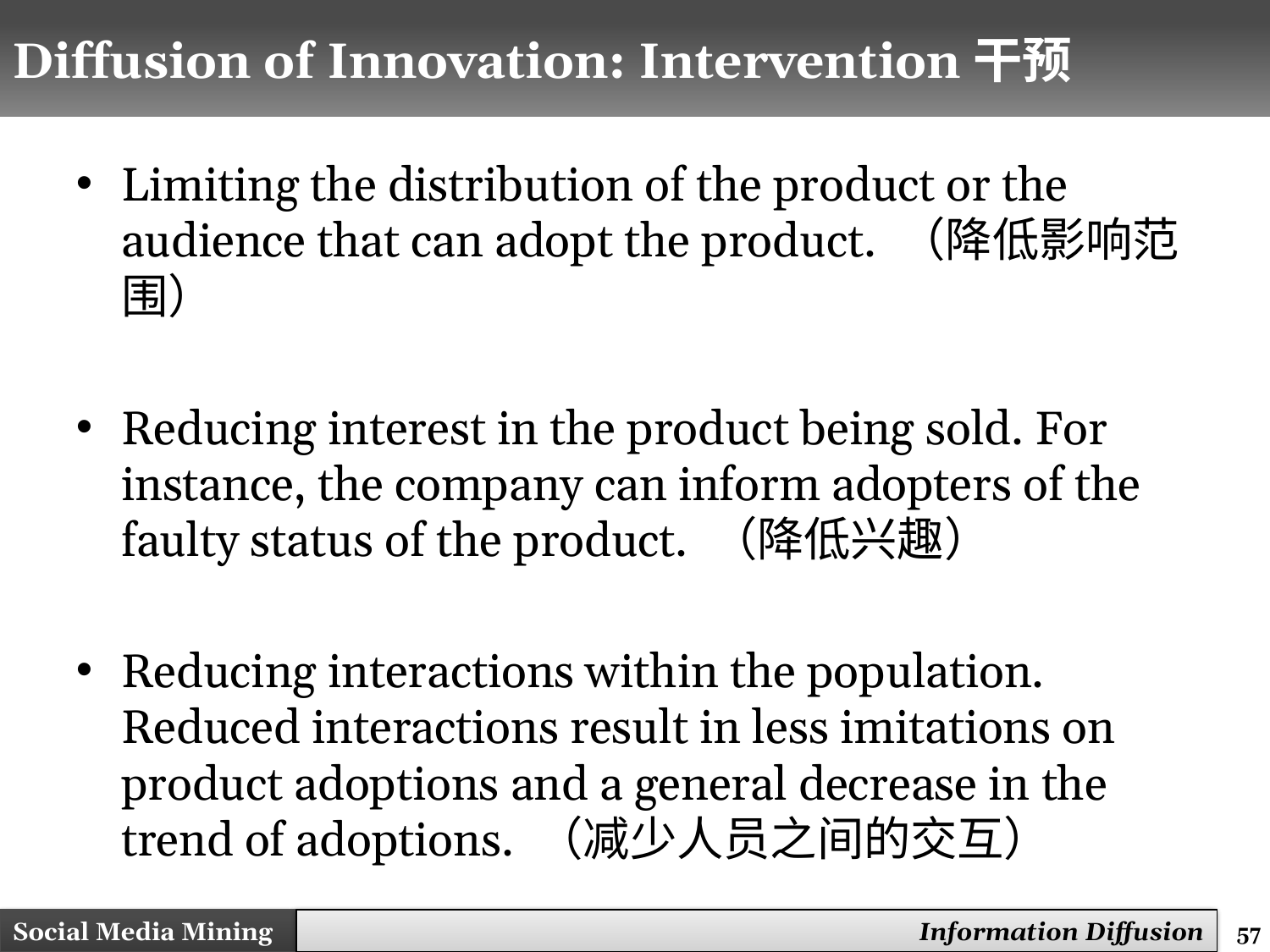

# Diffusion of Innovation: Intervention干预
Limiting the distribution of the product or the audience that can adopt the product. （降低影响范围）

Reducing interest in the product being sold. For instance, the company can inform adopters of the faulty status of the product. （降低兴趣）

Reducing interactions within the population. Reduced interactions result in less imitations on product adoptions and a general decrease in the trend of adoptions. （减少人员之间的交互）